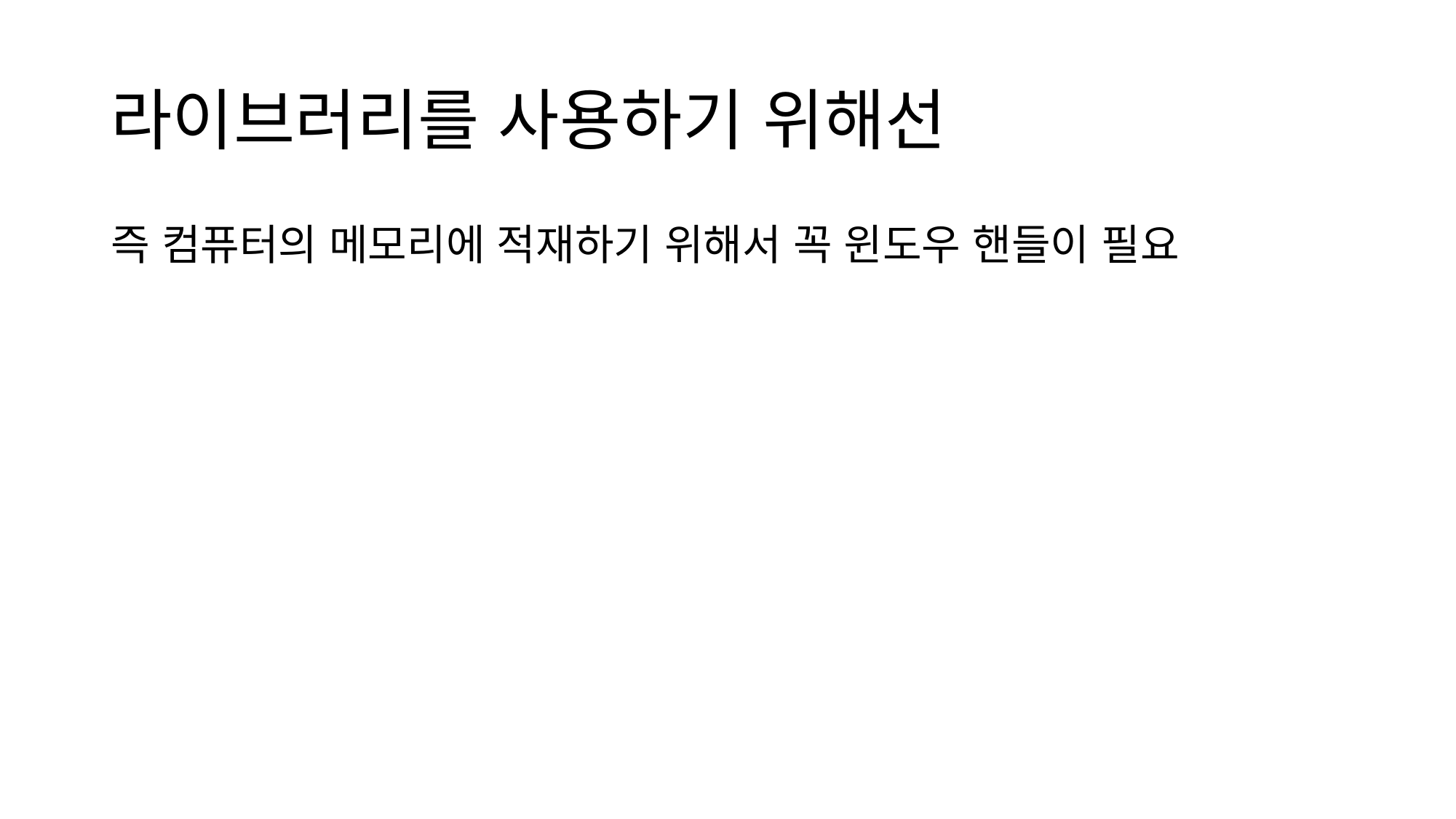

# 라이브러리를 사용하기 위해선
즉 컴퓨터의 메모리에 적재하기 위해서 꼭 윈도우 핸들이 필요